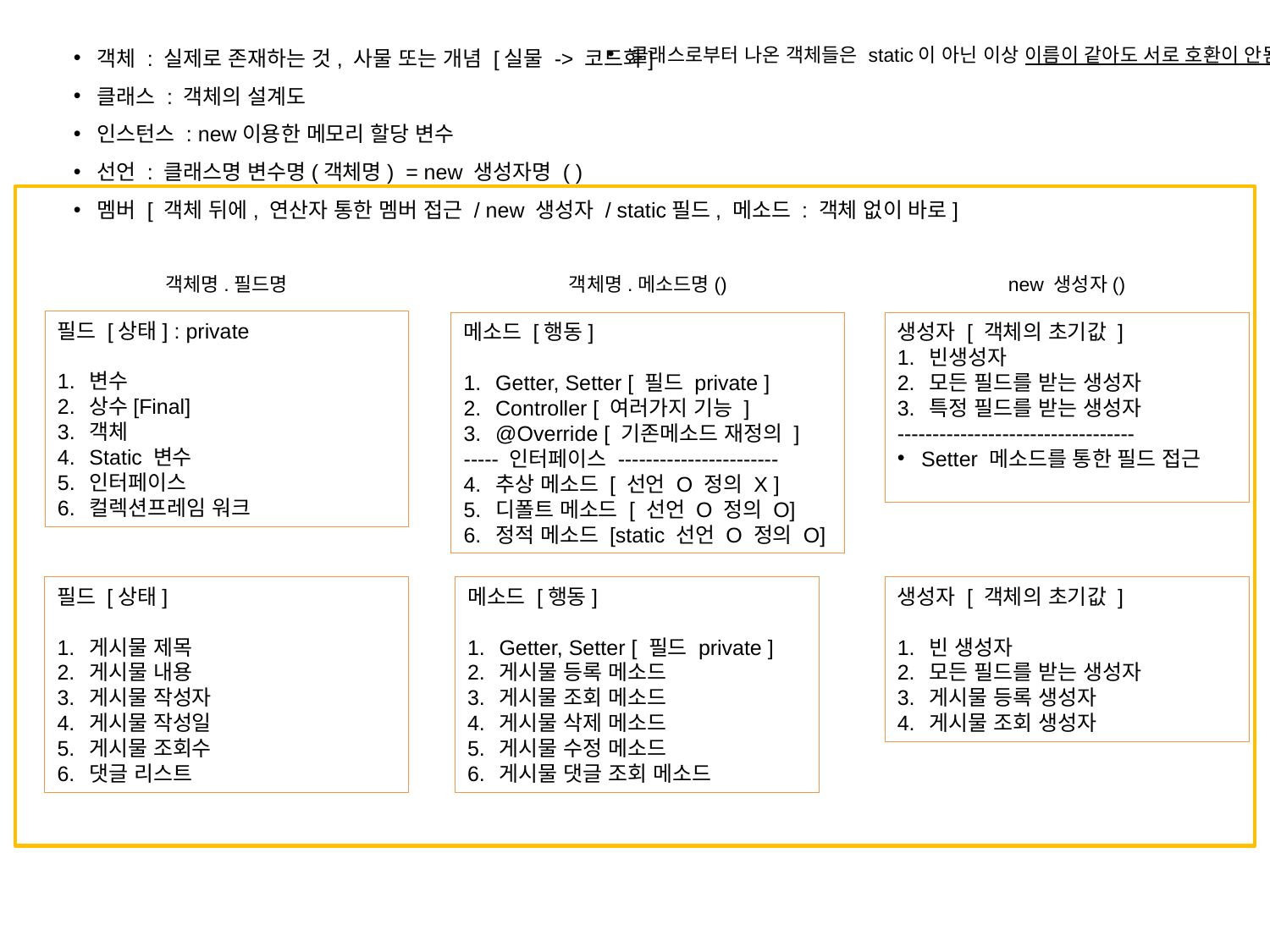

객체 : 실제로 존재하는 것, 사물 또는 개념 [실물 -> 코드화]
클래스 : 객체의 설계도
인스턴스 : new이용한 메모리 할당 변수
선언 : 클래스명 변수명(객체명)  = new 생성자명 ( )
멤버 [ 객체 뒤에, 연산자 통한 멤버 접근 / new 생성자 / static필드, 메소드 : 객체 없이 바로]
클래스로부터 나온 객체들은 static이 아닌 이상 이름이 같아도 서로 호환이 안됨

객체명.필드명
객체명.메소드명()
new 생성자()
필드 [상태] : private

변수
상수[Final]
객체
Static 변수
인터페이스
컬렉션프레임 워크
메소드 [행동]

Getter, Setter [ 필드 private ]
Controller [ 여러가지 기능 ]
@Override [ 기존메소드 재정의 ]
----- 인터페이스 -----------------------
추상 메소드 [ 선언 O 정의 X ]
디폴트 메소드 [ 선언 O 정의 O]
정적 메소드 [static 선언 O 정의 O]
생성자 [ 객체의 초기값 ]
빈생성자
모든 필드를 받는 생성자
특정 필드를 받는 생성자
----------------------------------
Setter 메소드를 통한 필드 접근

필드 [상태]

게시물 제목
게시물 내용
게시물 작성자
게시물 작성일
게시물 조회수
댓글 리스트
메소드 [행동]

Getter, Setter [ 필드 private ]
게시물 등록 메소드
게시물 조회 메소드
게시물 삭제 메소드
게시물 수정 메소드
게시물 댓글 조회 메소드
생성자 [ 객체의 초기값 ]

빈 생성자
모든 필드를 받는 생성자
게시물 등록 생성자
게시물 조회 생성자